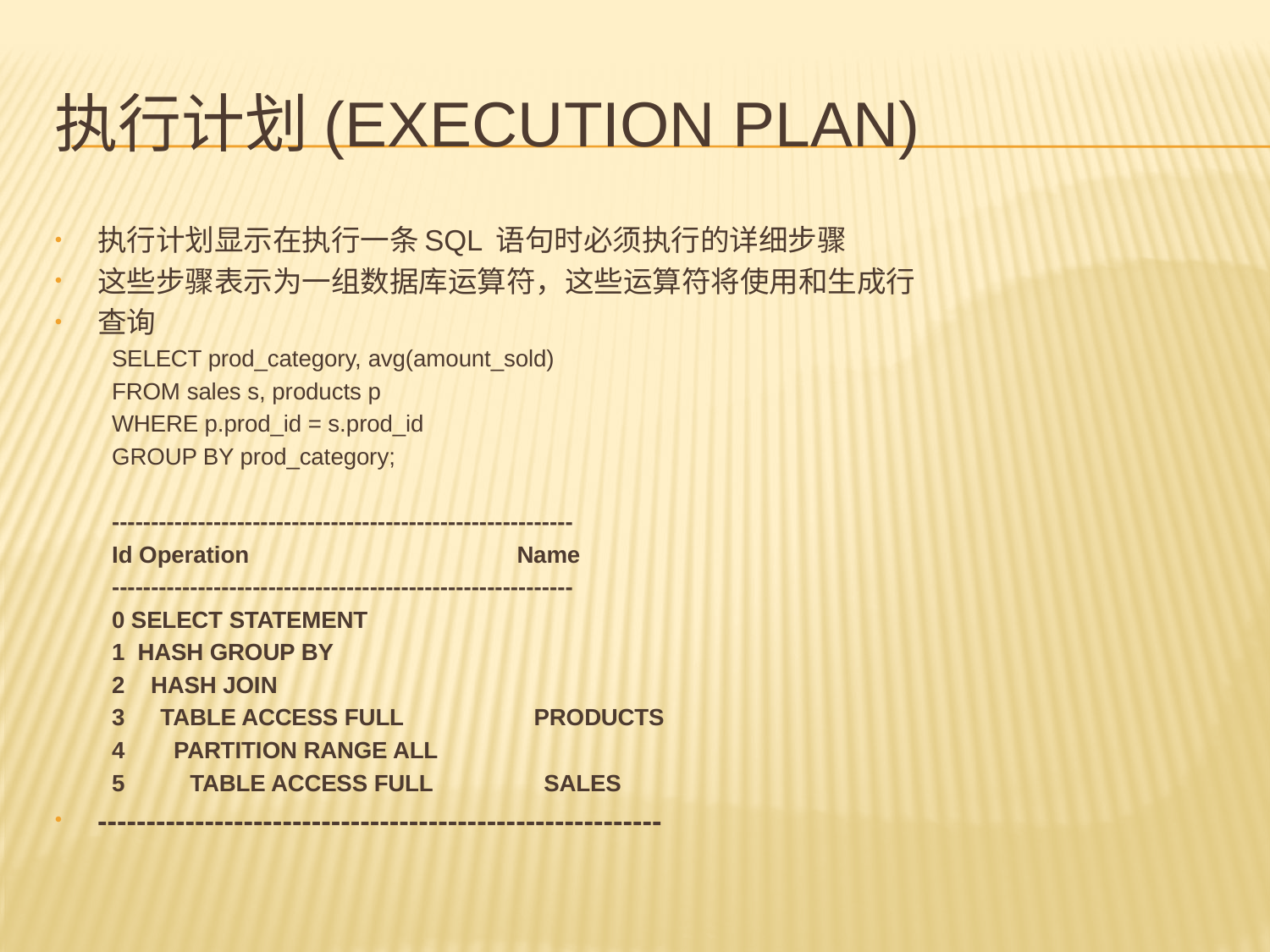

# 执行计划(execution plan)
执行计划显示在执行一条SQL 语句时必须执行的详细步骤
这些步骤表示为一组数据库运算符，这些运算符将使用和生成行
查询
SELECT prod_category, avg(amount_sold)
FROM sales s, products p
WHERE p.prod_id = s.prod_id
GROUP BY prod_category;

-----------------------------------------------------------
Id Operation                                         Name
-----------------------------------------------------------
0 SELECT STATEMENT
1  HASH GROUP BY
2    HASH JOIN
3 	  TABLE ACCESS FULL                    PRODUCTS
4 	    PARTITION RANGE ALL
5          TABLE ACCESS FULL                 SALES
----------------------------------------------------------